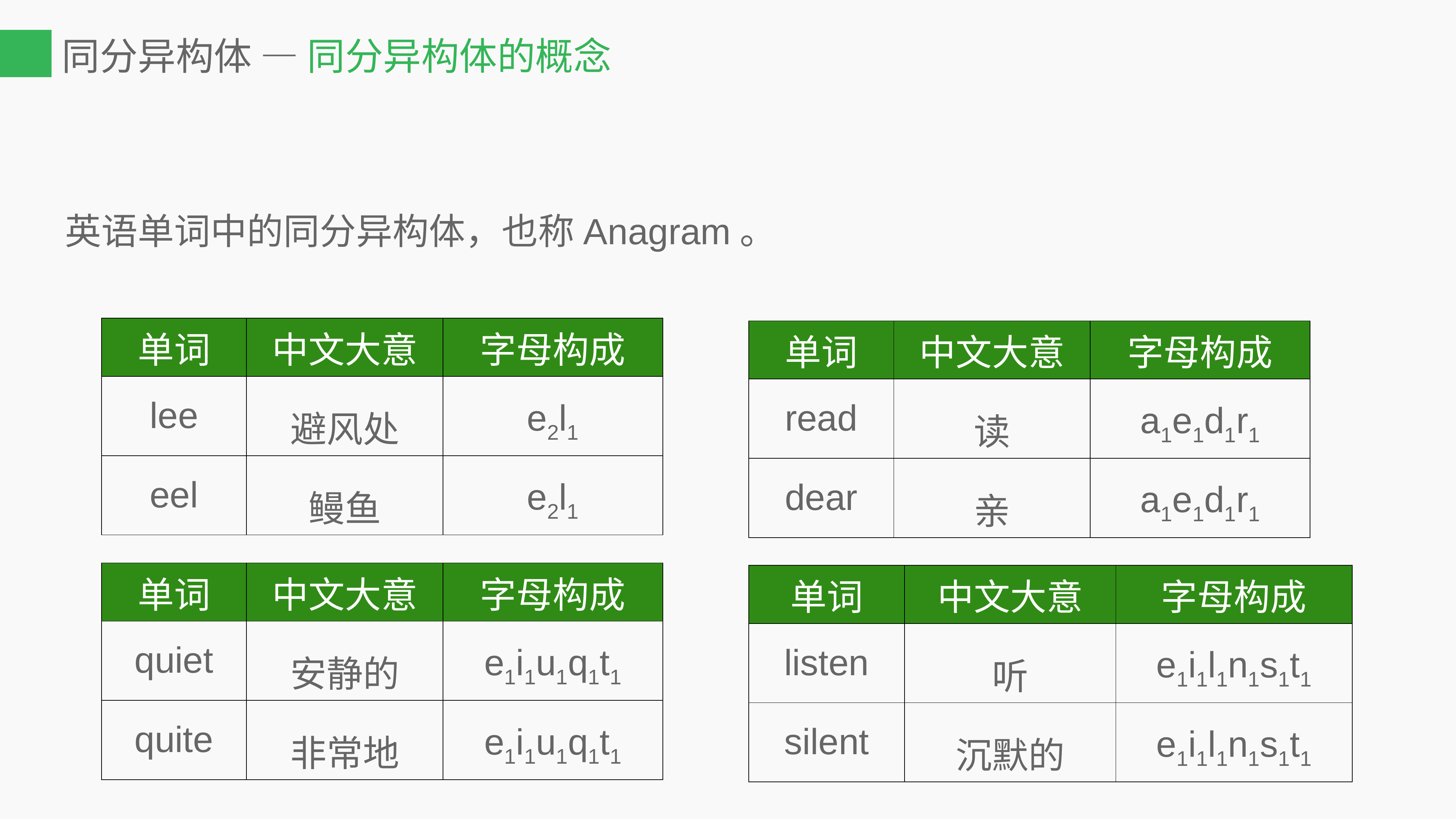

# 同分异构体 — 同分异构体的概念
英语单词中的同分异构体，也称Anagram。

| 单词 | 中文大意 | 字母构成 |
| --- | --- | --- |
| lee | 避风处 | e2l1 |
| eel | 鳗鱼 | e2l1 |
| 单词 | 中文大意 | 字母构成 |
| --- | --- | --- |
| read | 读 | a1e1d1r1 |
| dear | 亲 | a1e1d1r1 |
| 单词 | 中文大意 | 字母构成 |
| --- | --- | --- |
| quiet | 安静的 | e1i1u1q1t1 |
| quite | 非常地 | e1i1u1q1t1 |
| 单词 | 中文大意 | 字母构成 |
| --- | --- | --- |
| listen | 听 | e1i1l1n1s1t1 |
| silent | 沉默的 | e1i1l1n1s1t1 |